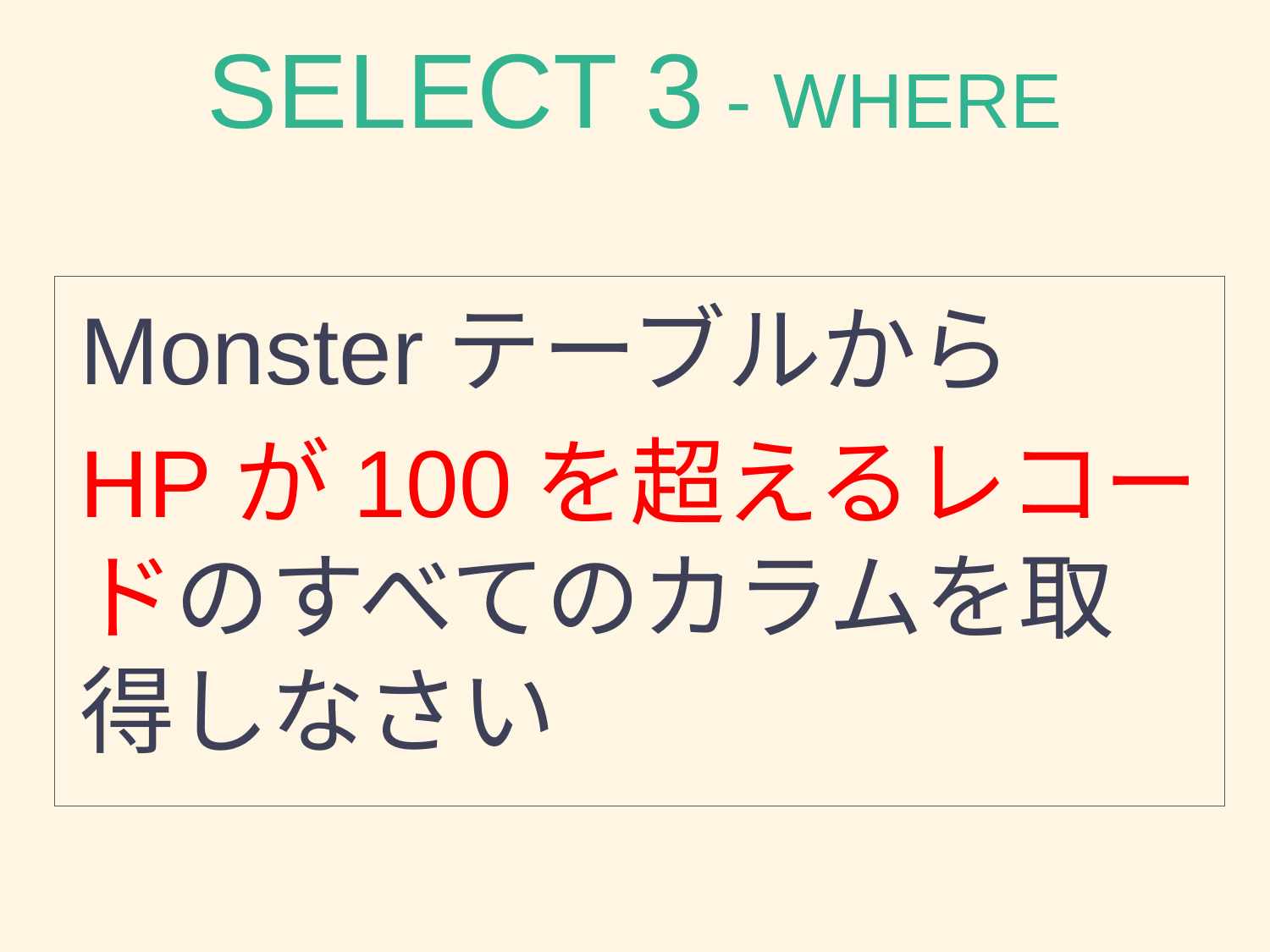

# SELECT 3 - WHERE
Monsterテーブルから
HPが100を超えるレコードのすべてのカラムを取得しなさい